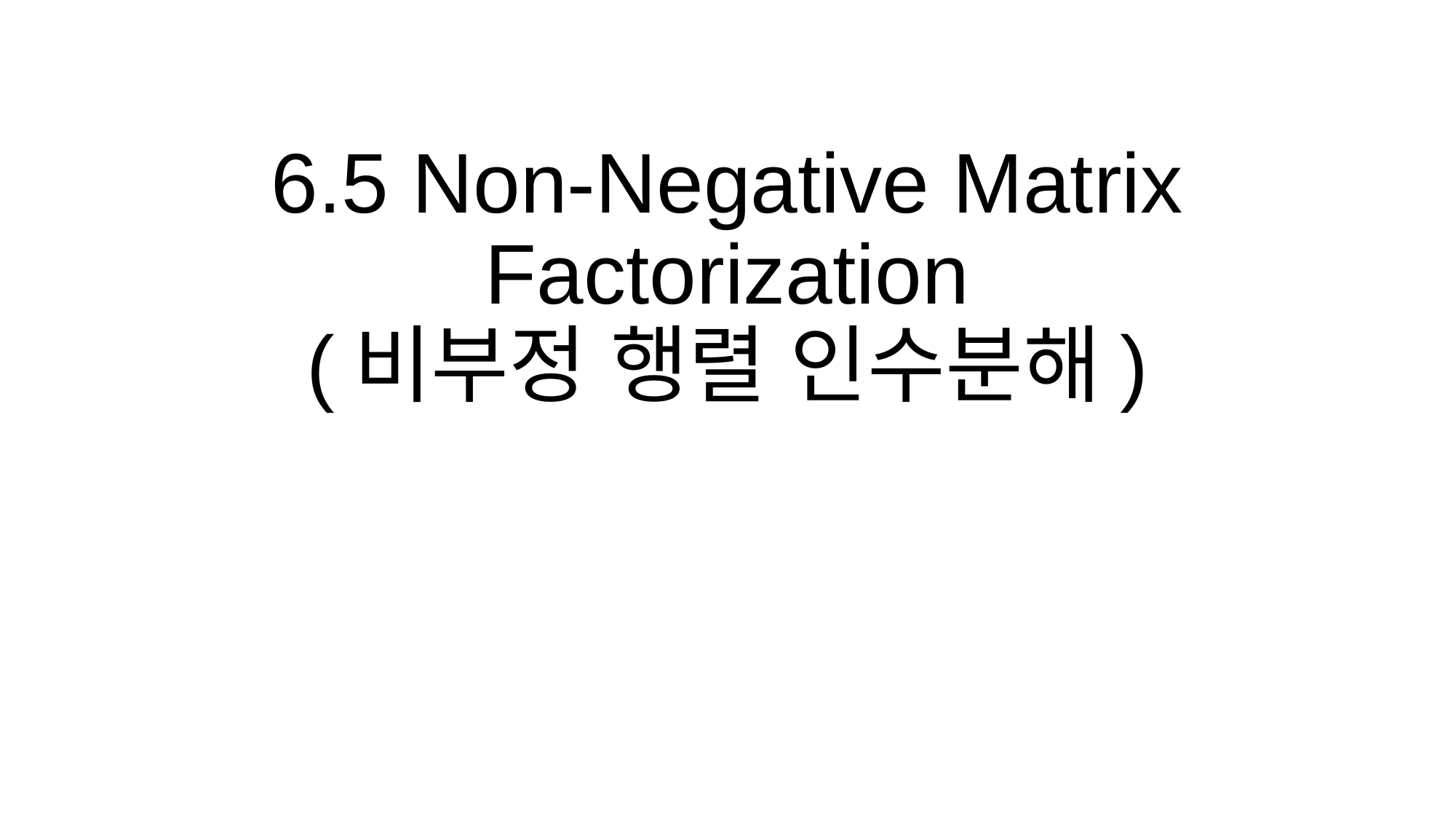

# 6.5 Non-Negative Matrix Factorization (비부정 행렬 인수분해)